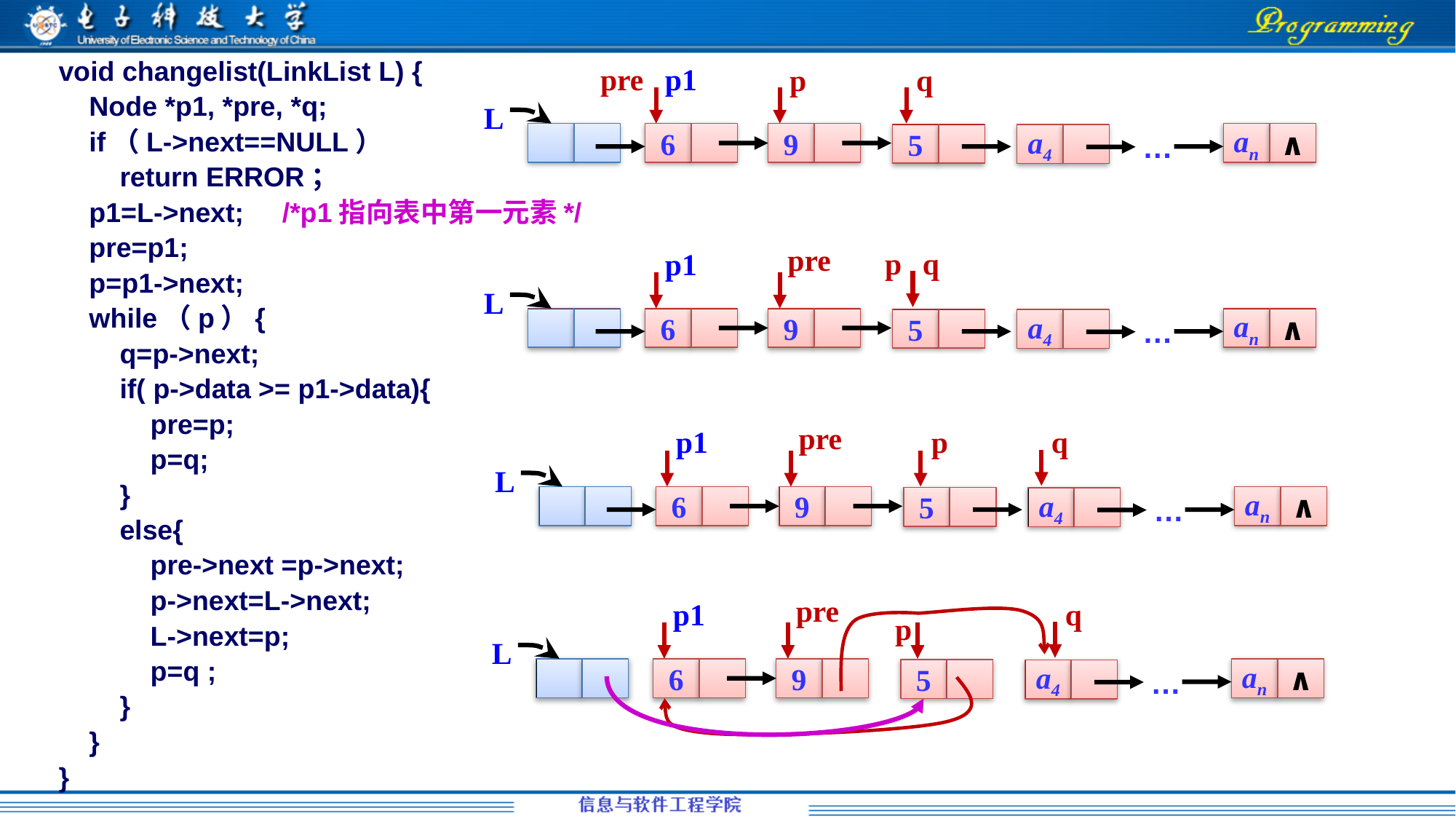

void changelist(LinkList L) {
    Node *p1, *pre, *q;
    if（L->next==NULL）
        return ERROR；
    p1=L->next;     /*p1指向表中第一元素*/
    pre=p1;
    p=p1->next;
    while（p）{
        q=p->next;
        if( p->data >= p1->data){
            pre=p;
            p=q;
        }
        else{
            pre->next =p->next;
            p->next=L->next;
            L->next=p;
            p=q ;
        }
    }
}
p1
p
L

…
an
∧

6

9

5

a4

pre
q
pre
p
p1
L

…
an
∧

6

9

5

a4

q
pre
p1
p
L

…
an
∧

6

9

5

a4

q
pre
p1
q

p
L

…
an
∧

6

9

5

a4